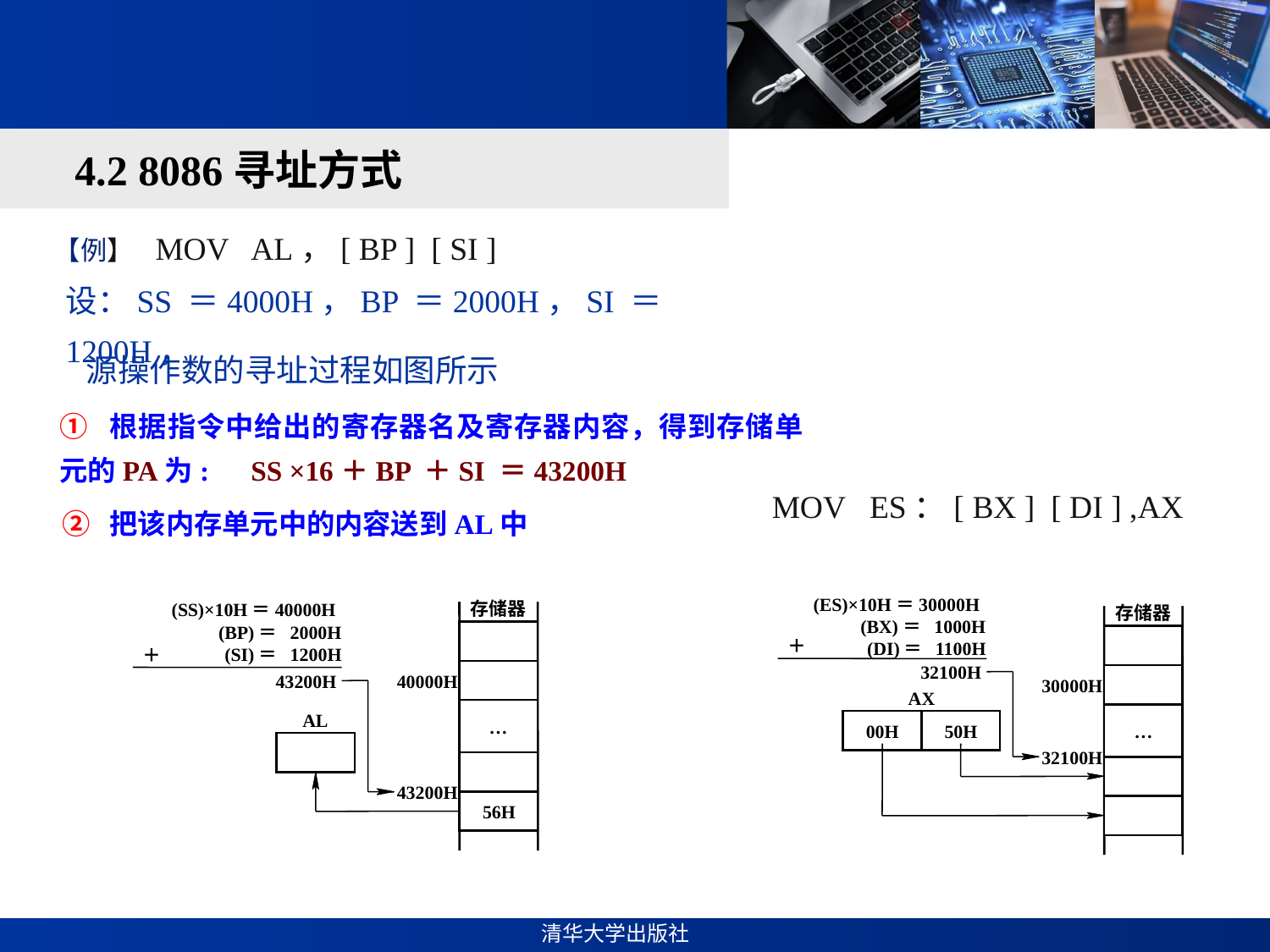

#
4.2 8086寻址方式

【例】  MOV   AL，[ BP ]  [ SI ]
设：SS ＝4000H，BP ＝2000H，SI ＝1200H，
源操作数的寻址过程如图所示
①  根据指令中给出的寄存器名及寄存器内容，得到存储单元的PA为:      SS ×16＋BP ＋SI ＝43200H
MOV   ES：[ BX ]  [ DI ] ,AX
 ②  把该内存单元中的内容送到AL中
(ES)×10H＝30000H
存储器

40000H

…

43200H

56H
(SS)×10H＝40000H
存储器

30000H

…
32100H

(BX)＝  1000H
(BP)＝  2000H
＋

(DI)＝  1100H
(SI)＝  1200H
＋

32100H
43200H

AX

00H
50H
AL